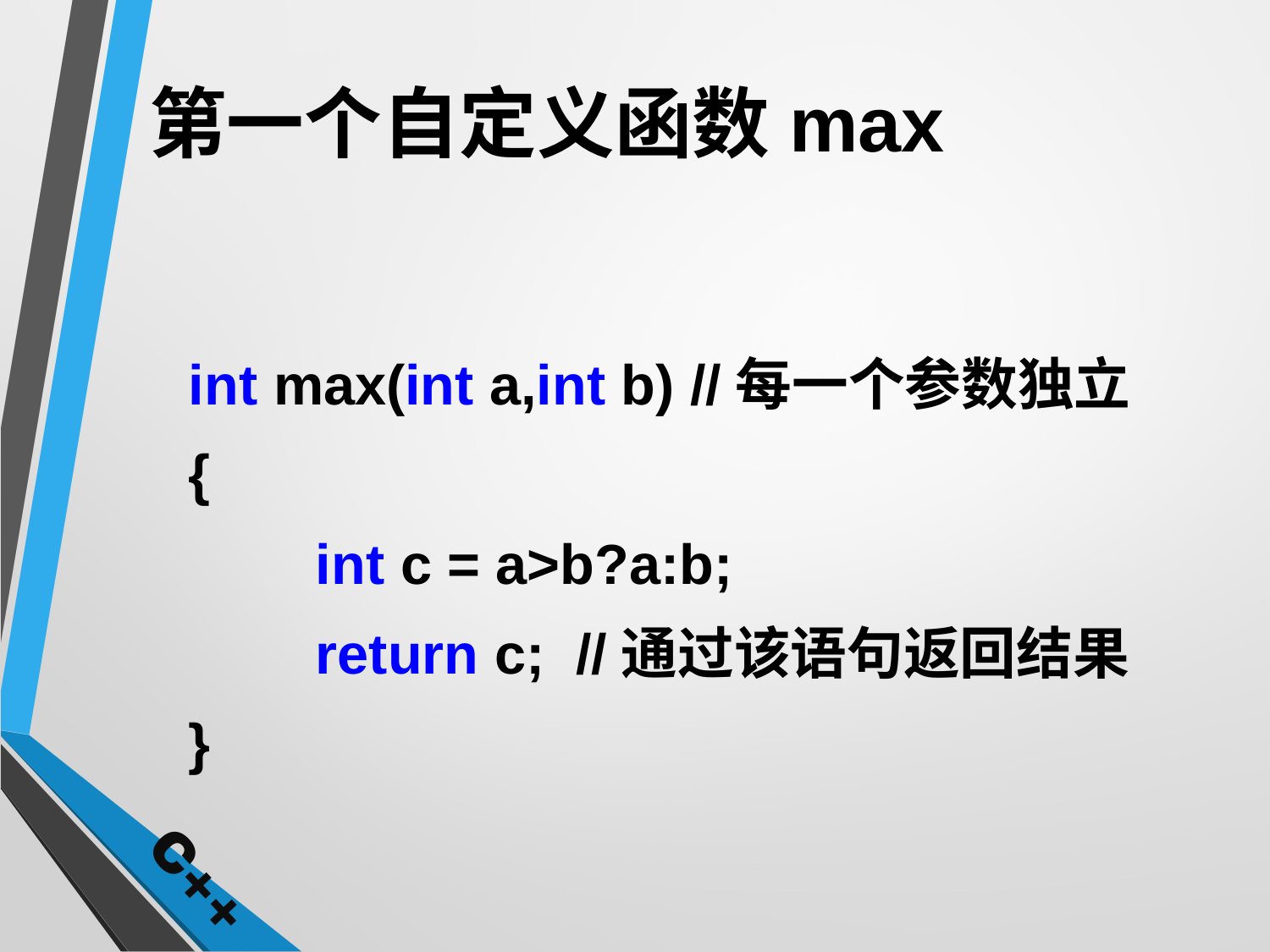

# 第一个自定义函数max
	int max(int a,int b) //每一个参数独立
	{
		int c = a>b?a:b;
		return c;  //通过该语句返回结果
	}